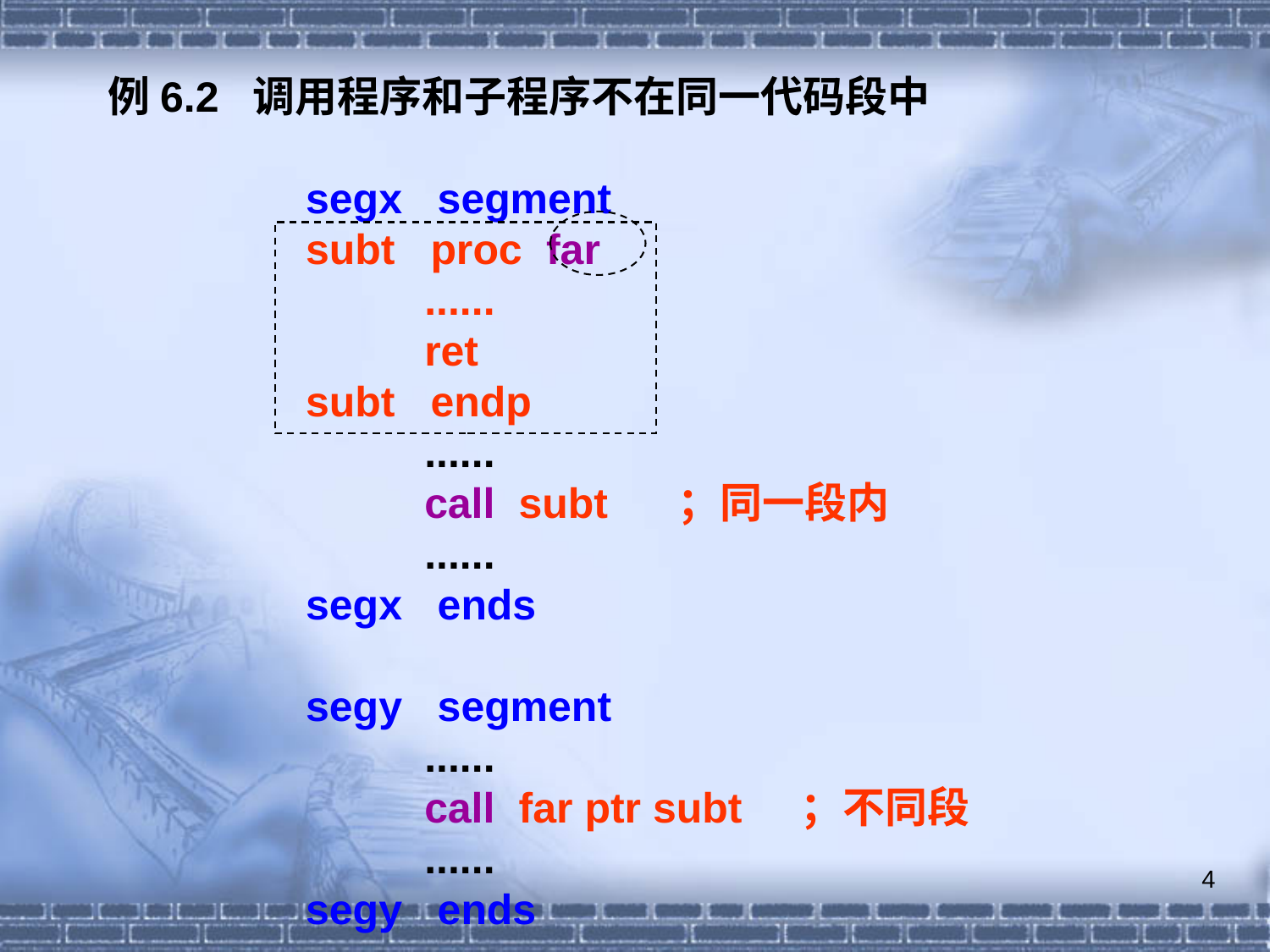

例6.2  调用程序和子程序不在同一代码段中

      segx   segment
      subt   proc  far
                ......
                ret
      subt   endp
                ......
                call  subt     ；同一段内
                ......
      segx   ends

      segy   segment
                ......
                call  far ptr subt    ；不同段
                ......
      segy   ends

4